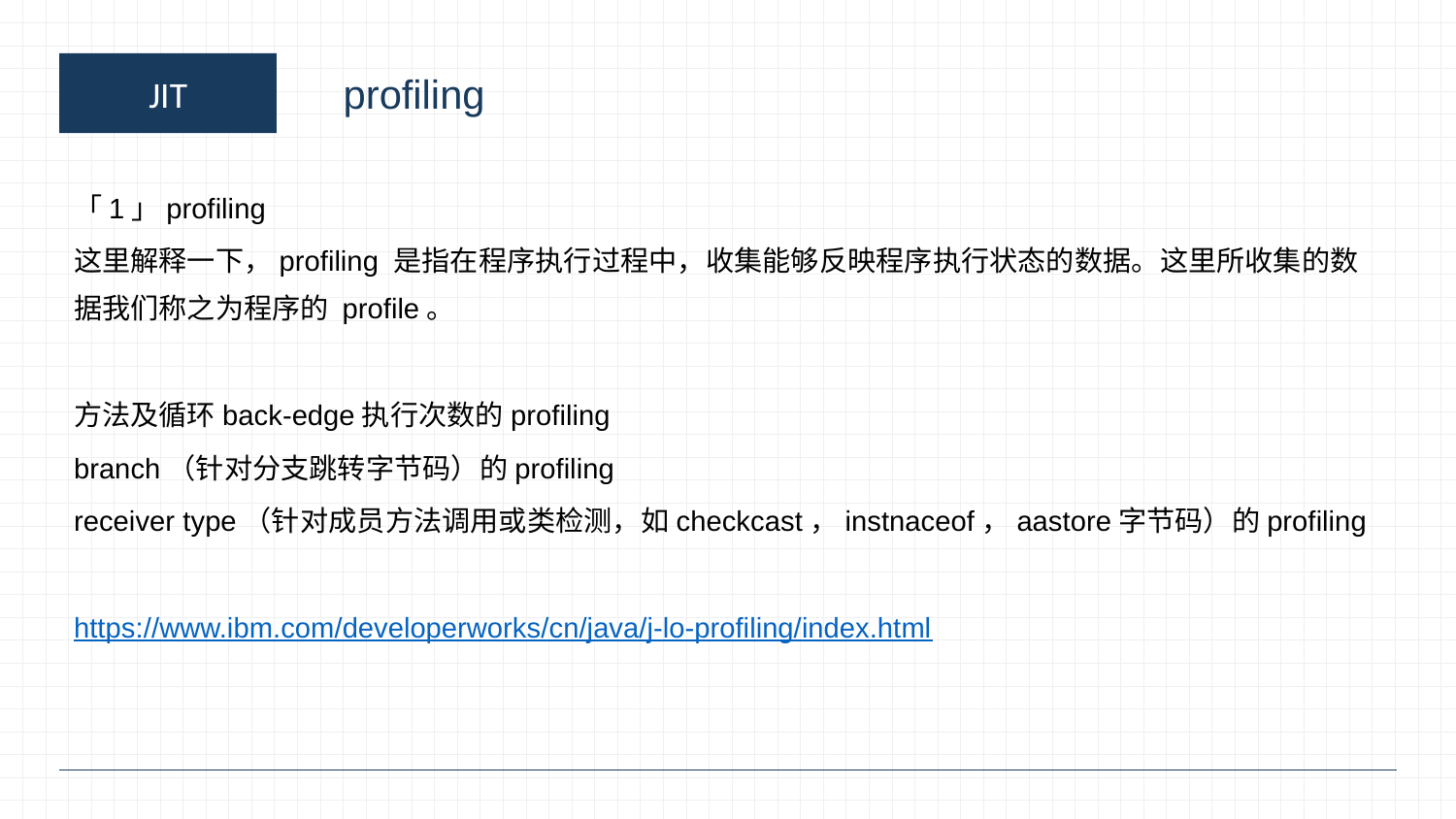

JIT
profiling
「1」profiling
这里解释一下，profiling 是指在程序执行过程中，收集能够反映程序执行状态的数据。这里所收集的数据我们称之为程序的 profile。

方法及循环back-edge执行次数的profiling
branch（针对分支跳转字节码）的profiling
receiver type（针对成员方法调用或类检测，如checkcast，instnaceof，aastore字节码）的profiling

https://www.ibm.com/developerworks/cn/java/j-lo-profiling/index.html